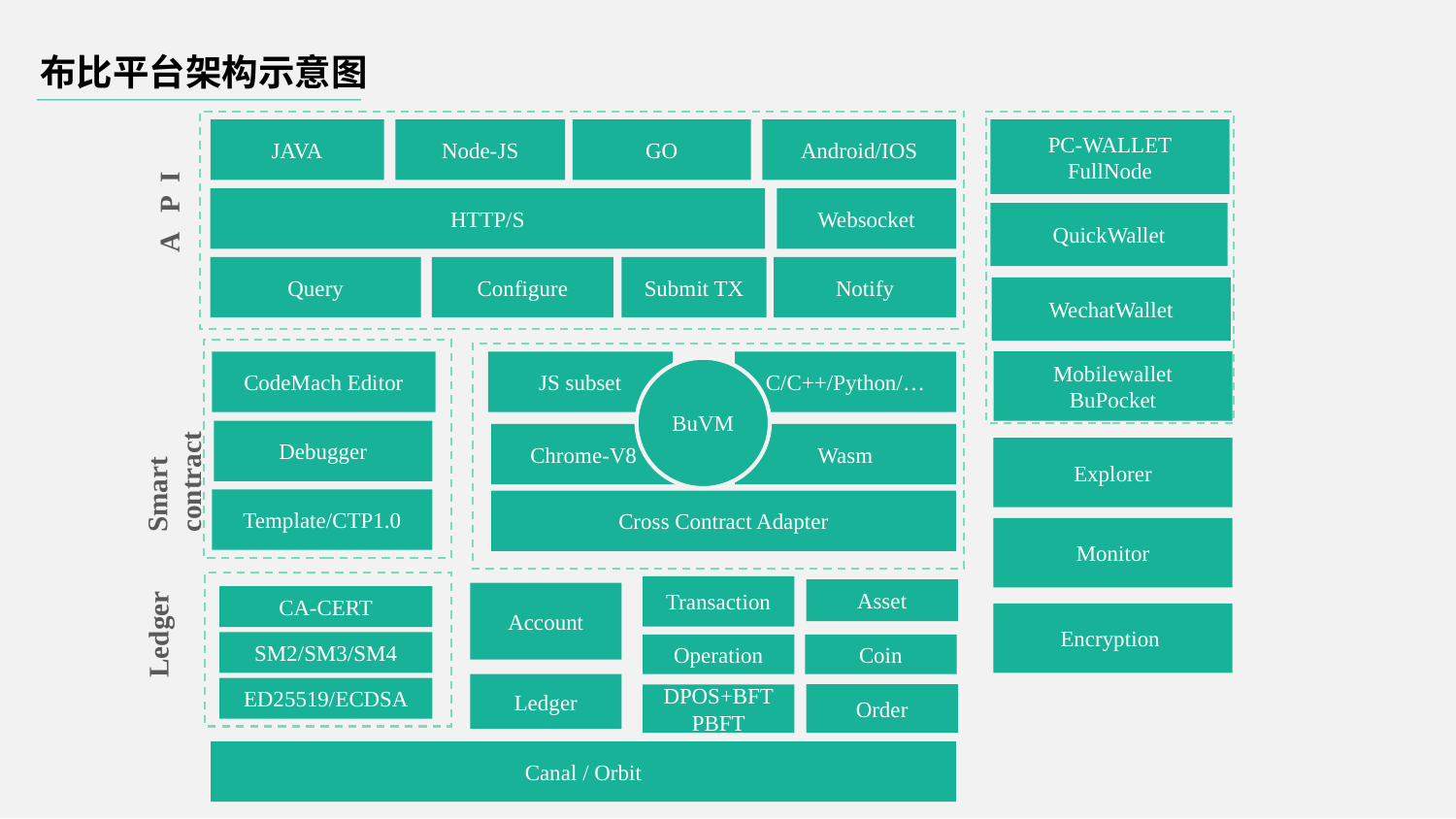

布比平台架构示意图

A   P  I

JAVA
Node-JS
GO
Android/IOS
PC-WALLET
FullNode
HTTP/S
Websocket
QuickWallet
Query
Configure
Submit TX
Notify
WechatWallet
Smart contract

Mobilewallet
BuPocket
CodeMach Editor
JS subset
C/C++/Python/…
BuVM
Debugger
Chrome-V8
Wasm
Explorer
Template/CTP1.0
Cross Contract Adapter
Monitor
Ledger

Transaction
Asset
Account
CA-CERT
Encryption
SM2/SM3/SM4
Coin
Operation
Ledger
ED25519/ECDSA
Order
DPOS+BFT
PBFT
Canal / Orbit